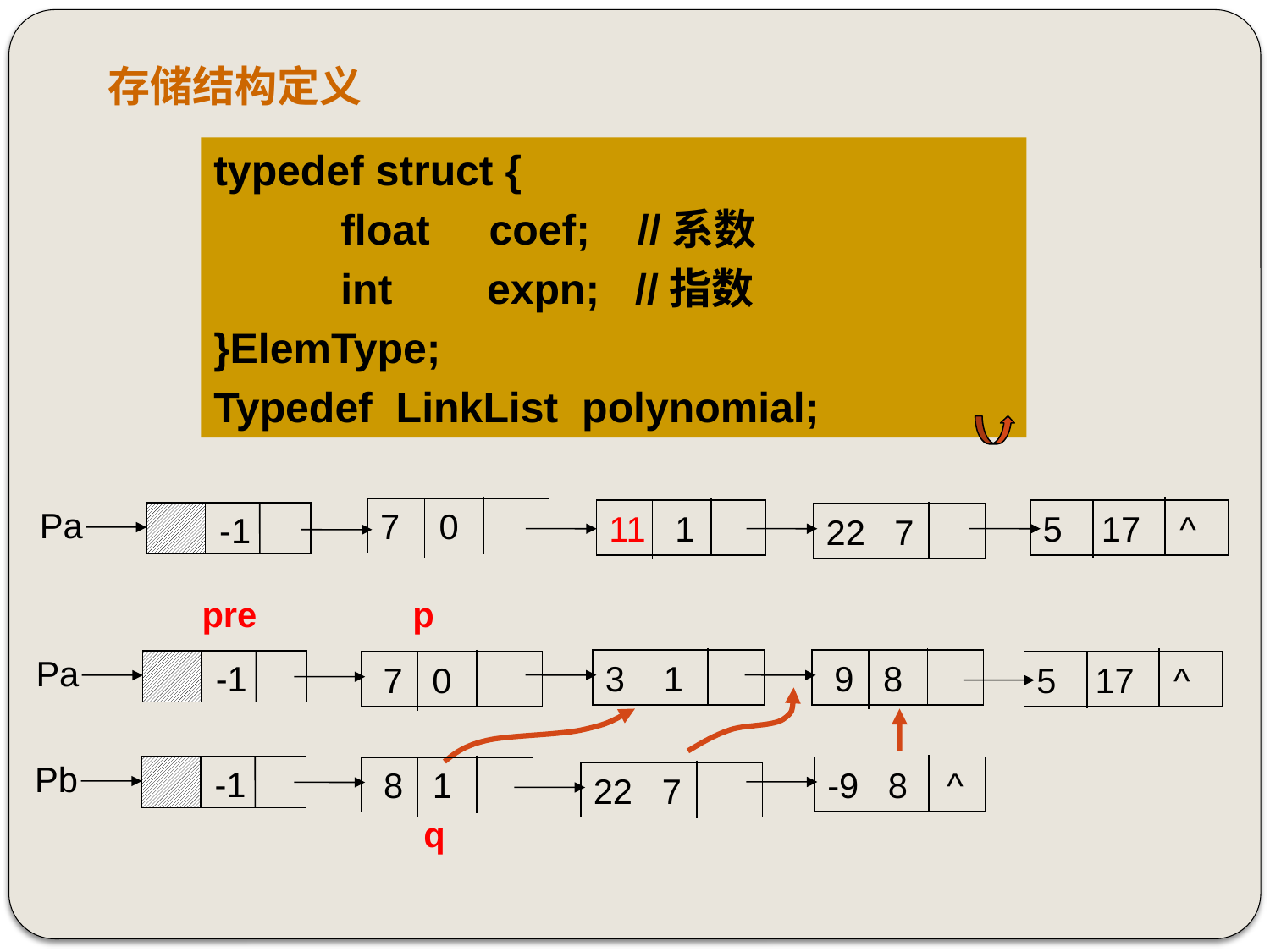

存储结构定义
typedef struct {
	float     coef;    //系数
	int        expn;   //指数
}ElemType;
Typedef  LinkList  polynomial;

Pa
5    17    ^
7    0
11   1
-1

22   7

pre                p
Pa
5    17    ^
3    1
 9   8
-1

 7   0

Pb
-1

-9   8    ^
 8   1
22   7

q